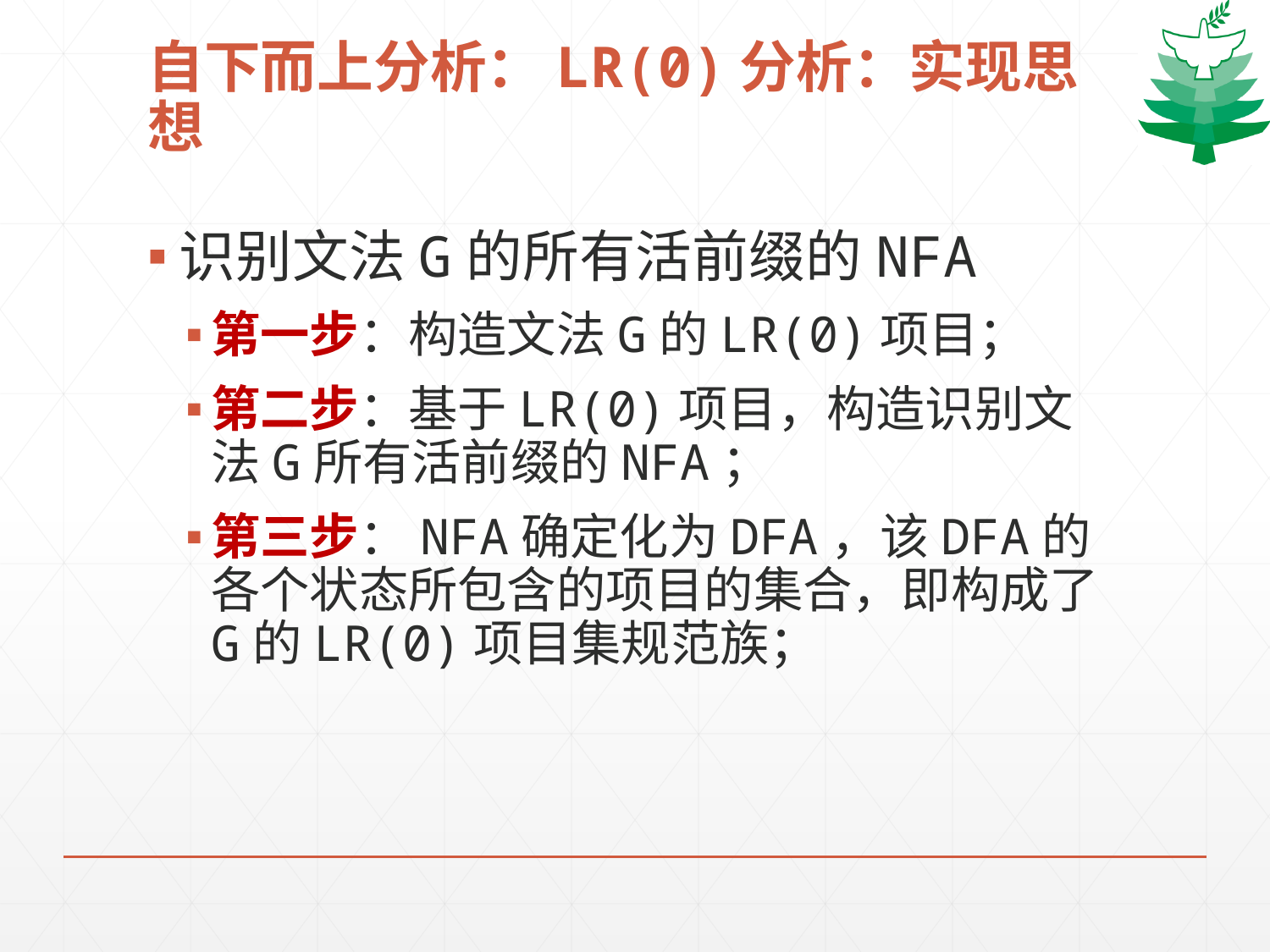

# 自下而上分析：LR(0)分析：实现思想
识别文法G的所有活前缀的NFA
第一步：构造文法G的LR(0)项目；
第二步：基于LR(0)项目，构造识别文法G所有活前缀的NFA；
第三步：NFA确定化为DFA，该DFA的各个状态所包含的项目的集合，即构成了G的LR(0)项目集规范族；